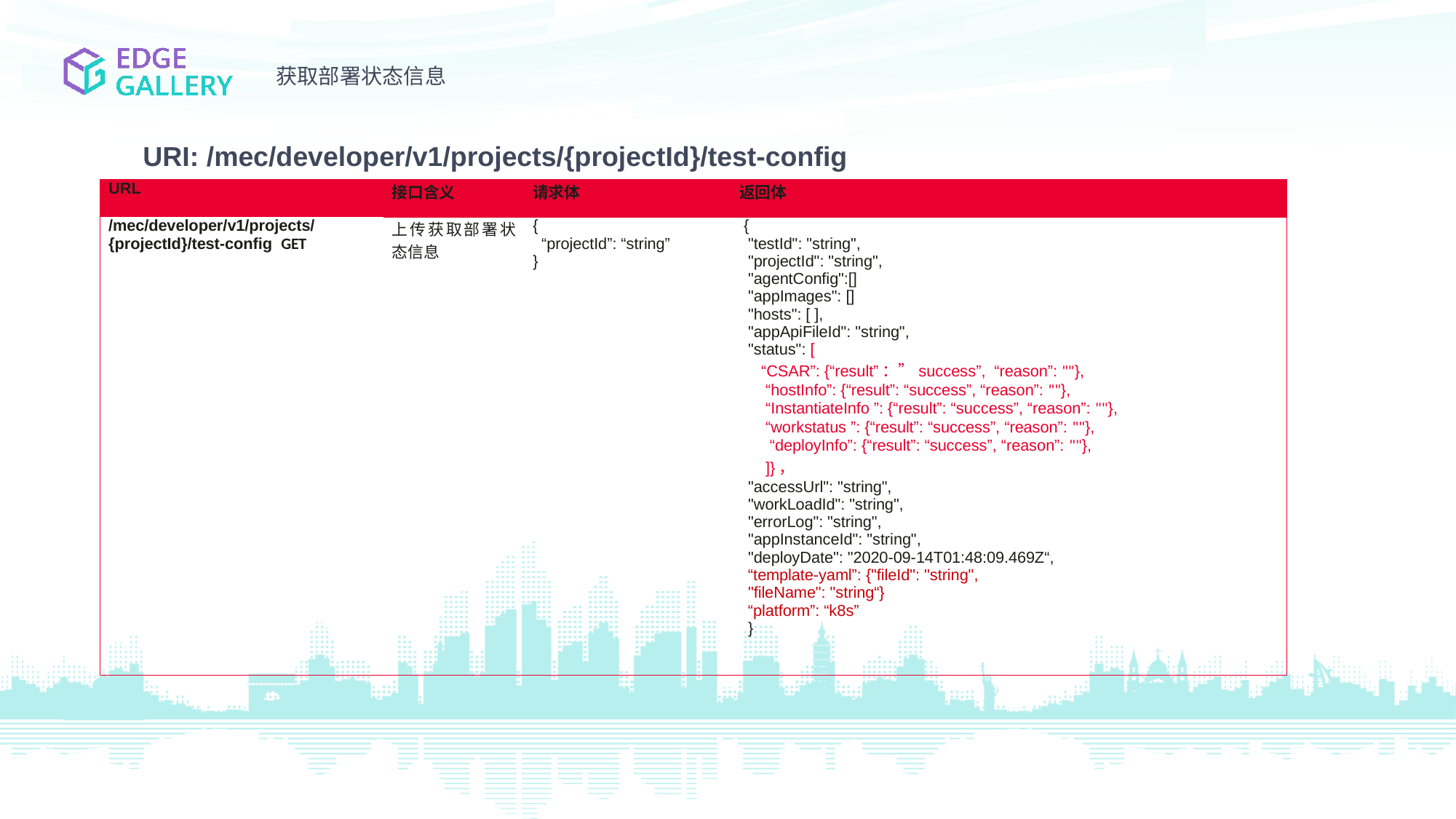

获取部署状态信息
URI: /mec/developer/v1/projects/{projectId}/test-config
| URL | 接口含义 | 请求体 | 返回体 |
| --- | --- | --- | --- |
| /mec/developer/v1/projects/{projectId}/test-config GET | 上传获取部署状态信息 | { “projectId”: “string” } | { "testId": "string", "projectId": "string", "agentConfig":[] "appImages": [] "hosts": [ ], "appApiFileId": "string", "status": [ “CSAR”: {“result”：”success”, “reason”: ""}, “hostInfo”: {“result”: “success”, “reason”: ""}, “InstantiateInfo ”: {“result”: “success”, “reason”: ""}, “workstatus ”: {“result”: “success”, “reason”: ""}, “deployInfo”: {“result”: “success”, “reason”: ""}, ]}， "accessUrl": "string", "workLoadId": "string", "errorLog": "string", "appInstanceId": "string", "deployDate": "2020-09-14T01:48:09.469Z“, “template-yaml”: {"fileId": "string", "fileName": "string“} “platform”: “k8s” } |